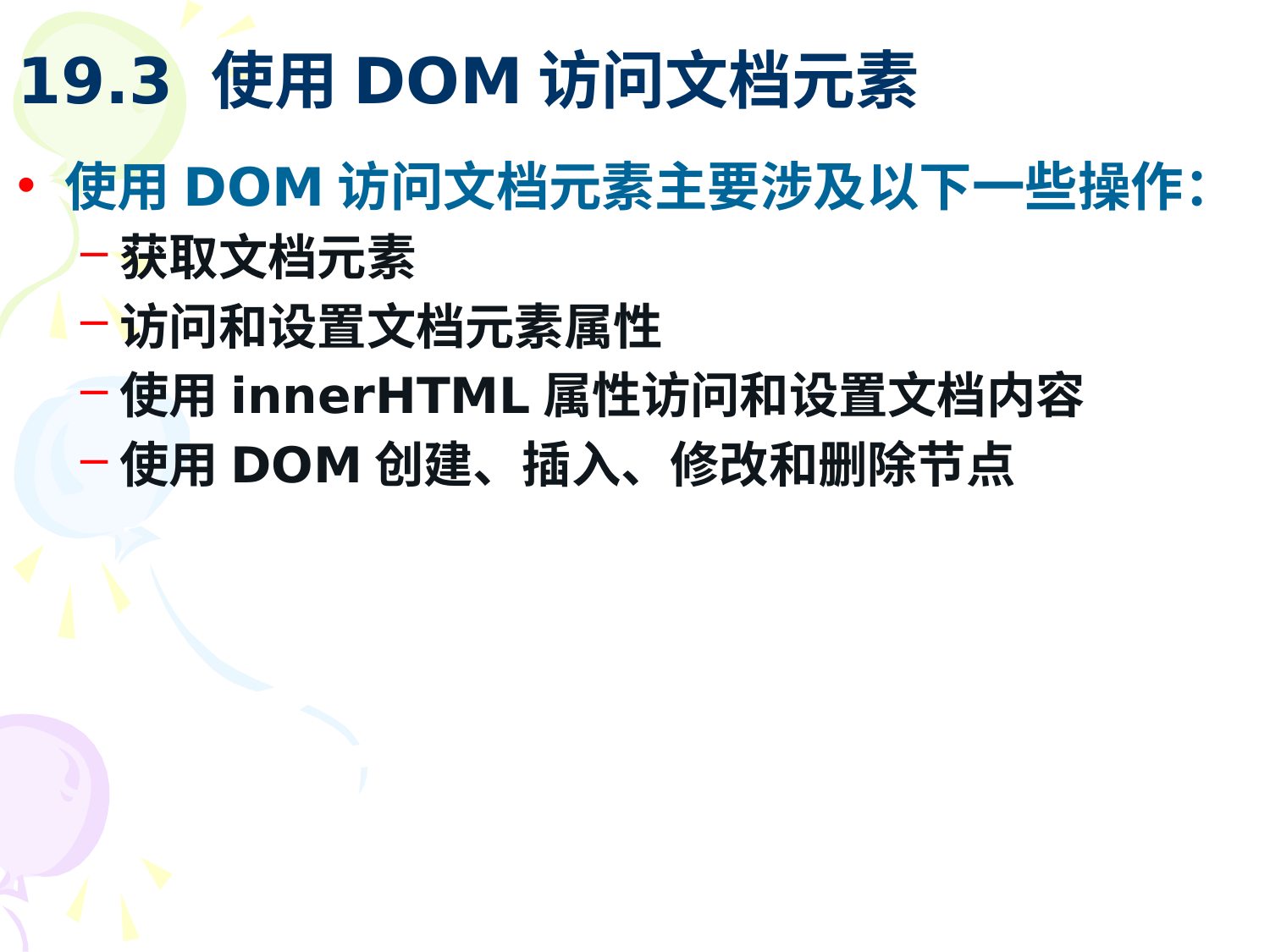

# 19.3 使用DOM访问文档元素
使用DOM访问文档元素主要涉及以下一些操作：
获取文档元素
访问和设置文档元素属性
使用innerHTML属性访问和设置文档内容
使用DOM创建、插入、修改和删除节点